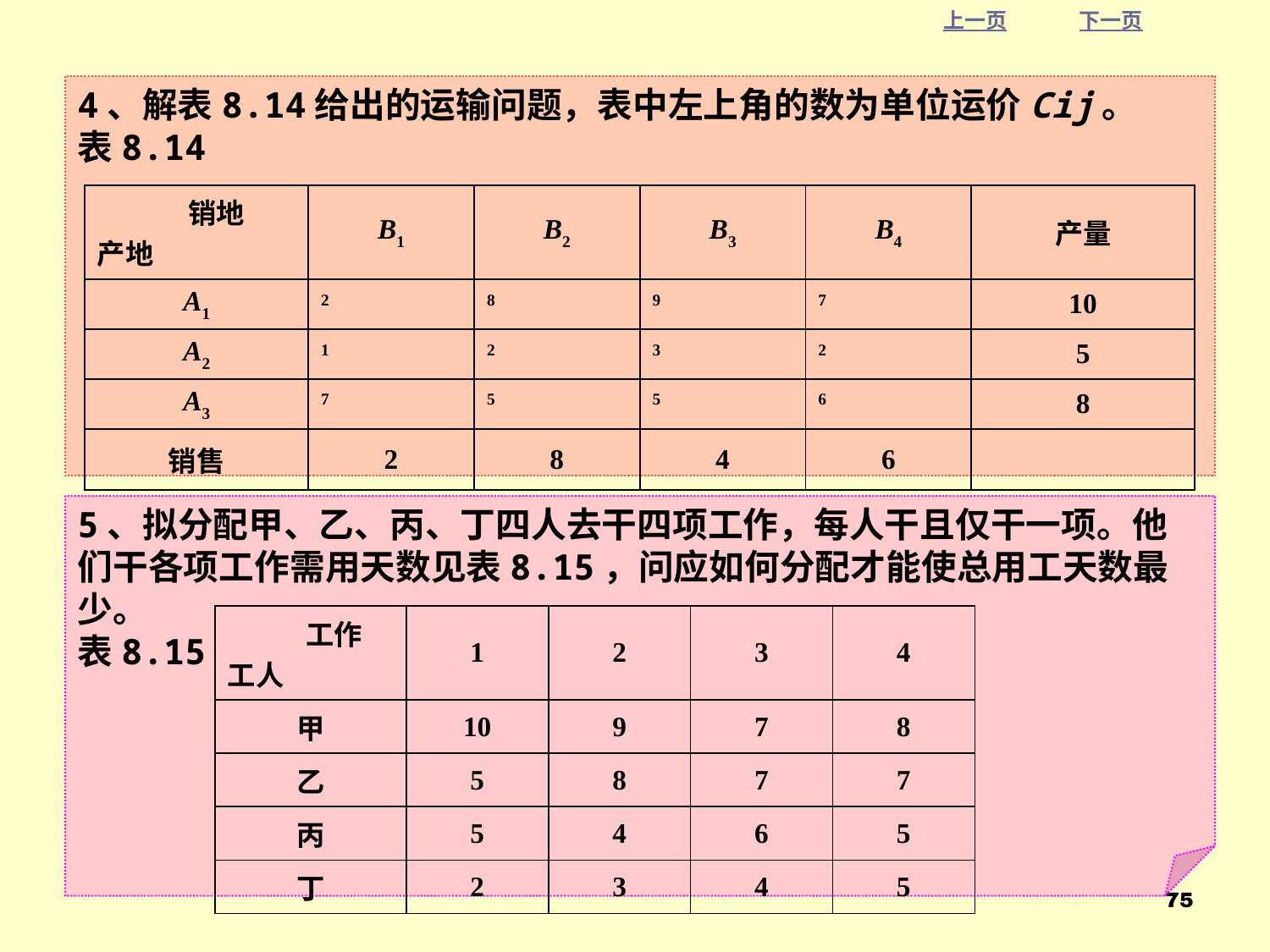

4、解表8.14给出的运输问题，表中左上角的数为单位运价Cij。
表8.14

| 销地 产地 | B1 | B2 | B3 | B4 | 产量 |
| --- | --- | --- | --- | --- | --- |
| A1 | 2 | 8 | 9 | 7 | 10 |
| A2 | 1 | 2 | 3 | 2 | 5 |
| A3 | 7 | 5 | 5 | 6 | 8 |
| 销售 | 2 | 8 | 4 | 6 |  |
5、拟分配甲、乙、丙、丁四人去干四项工作，每人干且仅干一项。他们干各项工作需用天数见表8.15，问应如何分配才能使总用工天数最少。
表8.15
| 工作 工人 | 1 | 2 | 3 | 4 |
| --- | --- | --- | --- | --- |
| 甲 | 10 | 9 | 7 | 8 |
| 乙 | 5 | 8 | 7 | 7 |
| 丙 | 5 | 4 | 6 | 5 |
| 丁 | 2 | 3 | 4 | 5 |
75